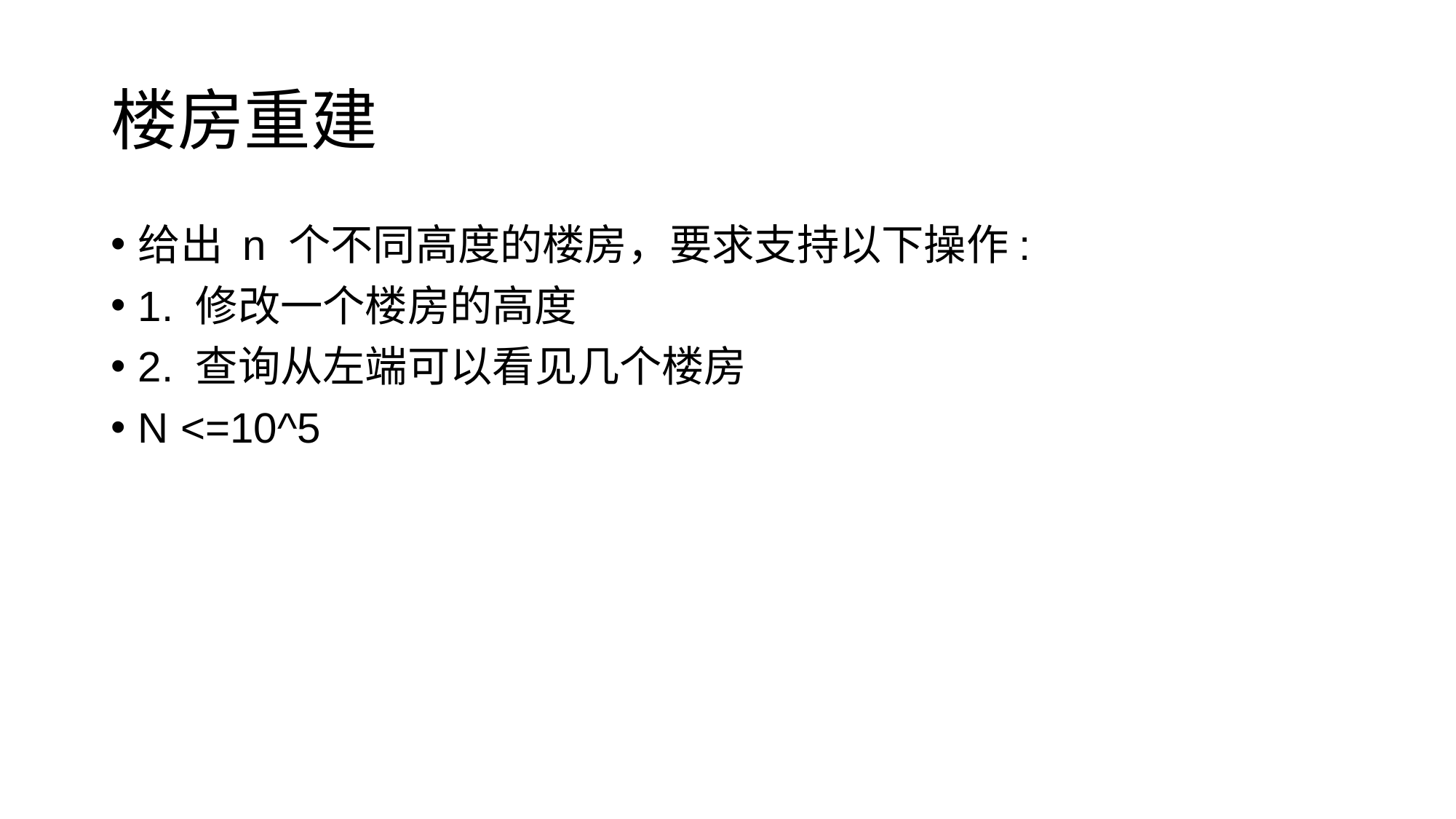

# 楼房重建
给出 n 个不同高度的楼房，要求支持以下操作:
1. 修改一个楼房的高度
2. 查询从左端可以看见几个楼房
N <=10^5